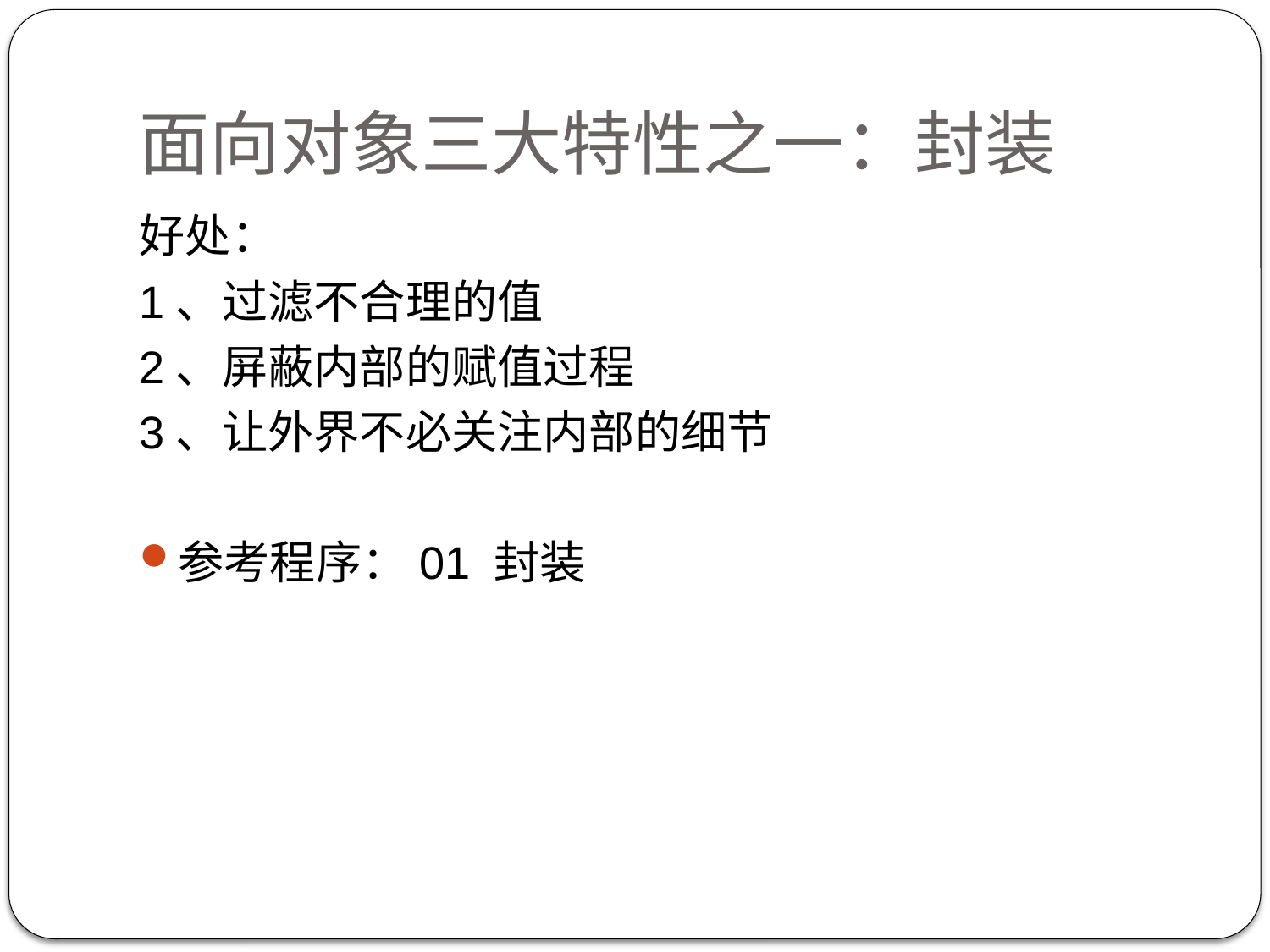

# 面向对象三大特性之一：封装
好处：
1、过滤不合理的值
2、屏蔽内部的赋值过程
3、让外界不必关注内部的细节

参考程序：01 封装